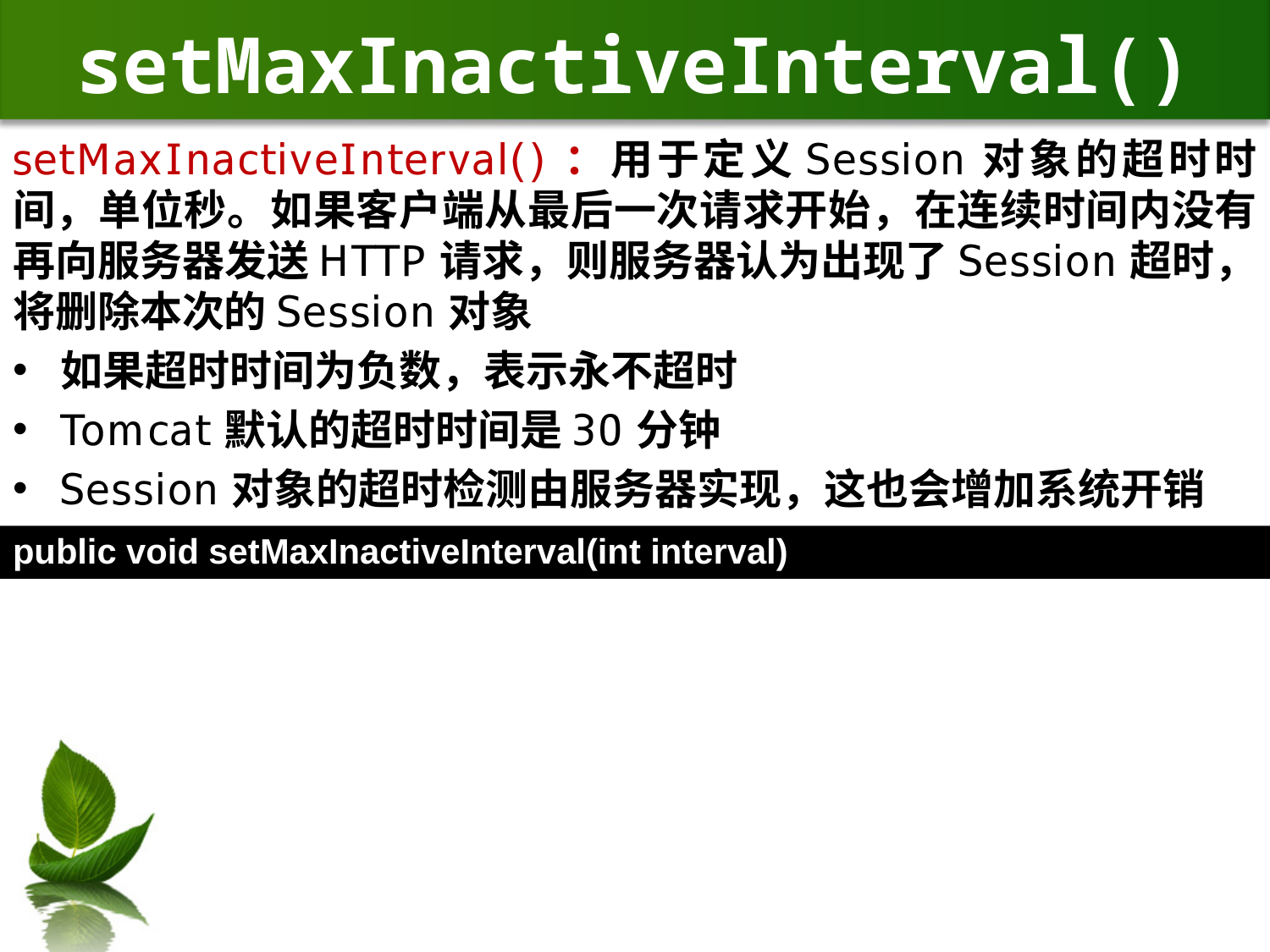

# setMaxInactiveInterval()
setMaxInactiveInterval()：用于定义Session对象的超时时间，单位秒。如果客户端从最后一次请求开始，在连续时间内没有再向服务器发送HTTP请求，则服务器认为出现了Session超时，将删除本次的Session对象
如果超时时间为负数，表示永不超时
Tomcat默认的超时时间是30分钟
Session对象的超时检测由服务器实现，这也会增加系统开销
public void setMaxInactiveInterval(int interval)